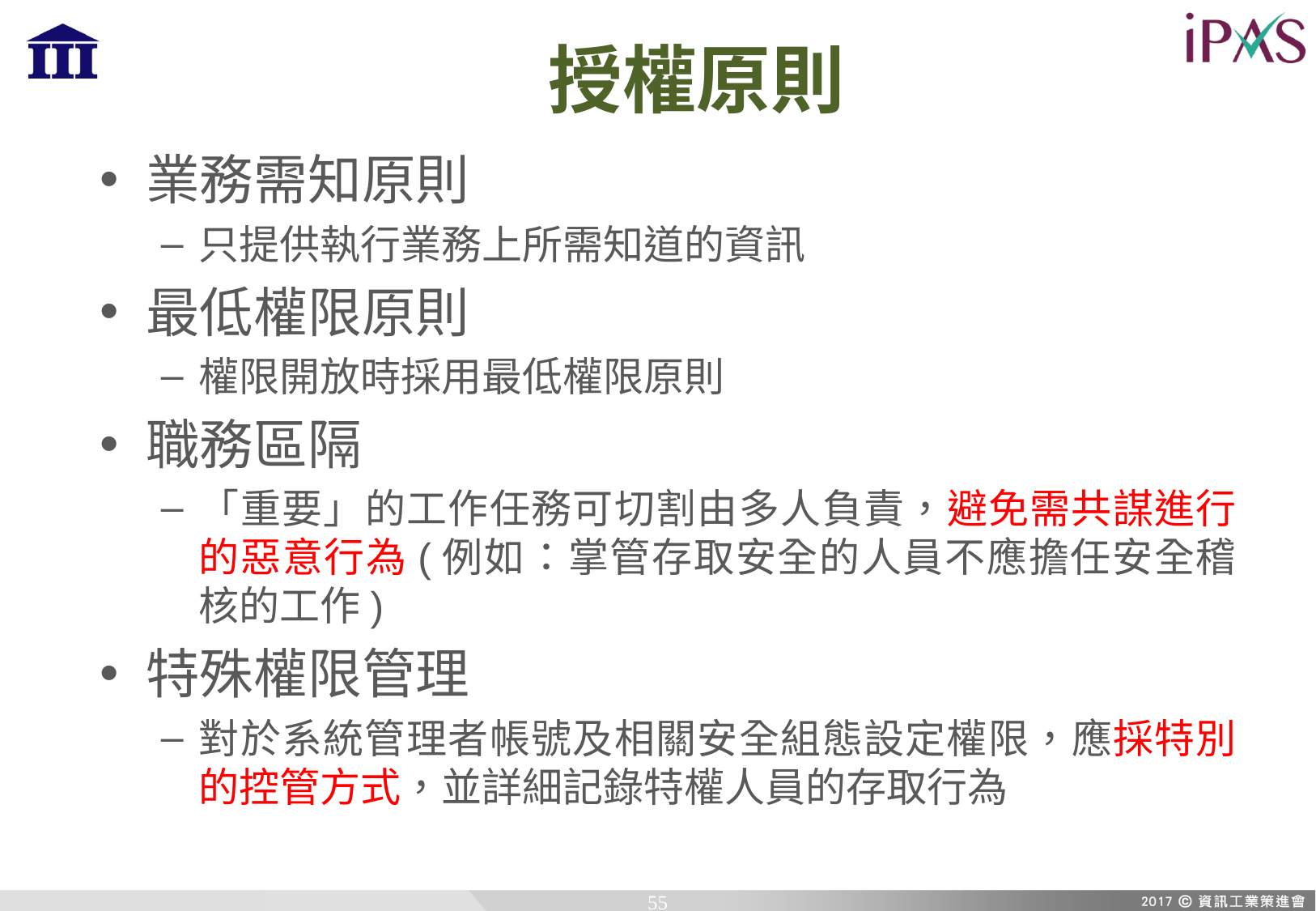

# 授權原則
業務需知原則
只提供執行業務上所需知道的資訊
最低權限原則
權限開放時採用最低權限原則
職務區隔
「重要」的工作任務可切割由多人負責，避免需共謀進行的惡意行為(例如：掌管存取安全的人員不應擔任安全稽核的工作)
特殊權限管理
對於系統管理者帳號及相關安全組態設定權限，應採特別的控管方式，並詳細記錄特權人員的存取行為
55